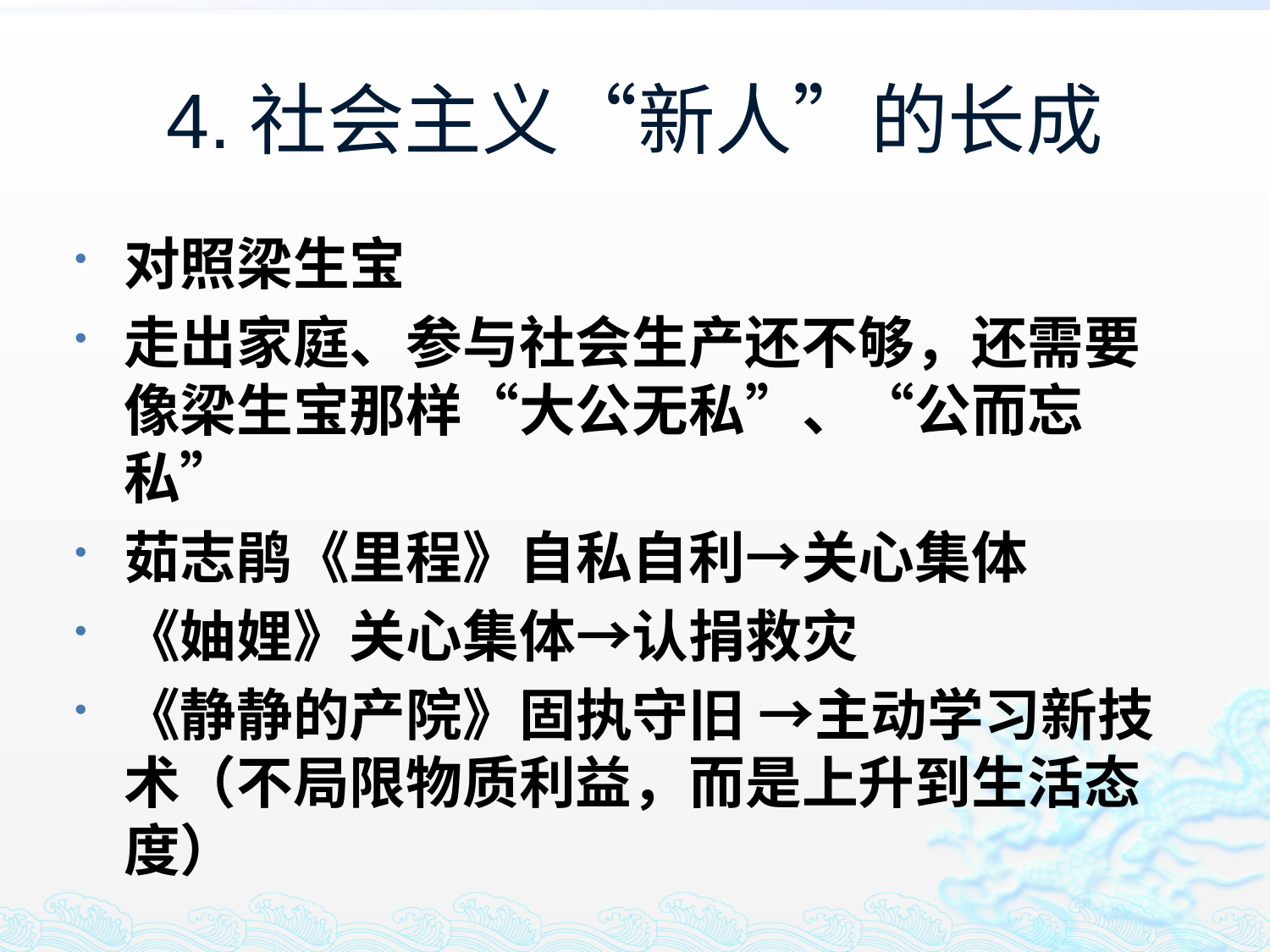

# 4.社会主义“新人”的长成
对照梁生宝
走出家庭、参与社会生产还不够，还需要像梁生宝那样“大公无私”、“公而忘私”
茹志鹃《里程》自私自利→关心集体
《妯娌》关心集体→认捐救灾
《静静的产院》固执守旧 →主动学习新技术（不局限物质利益，而是上升到生活态度）